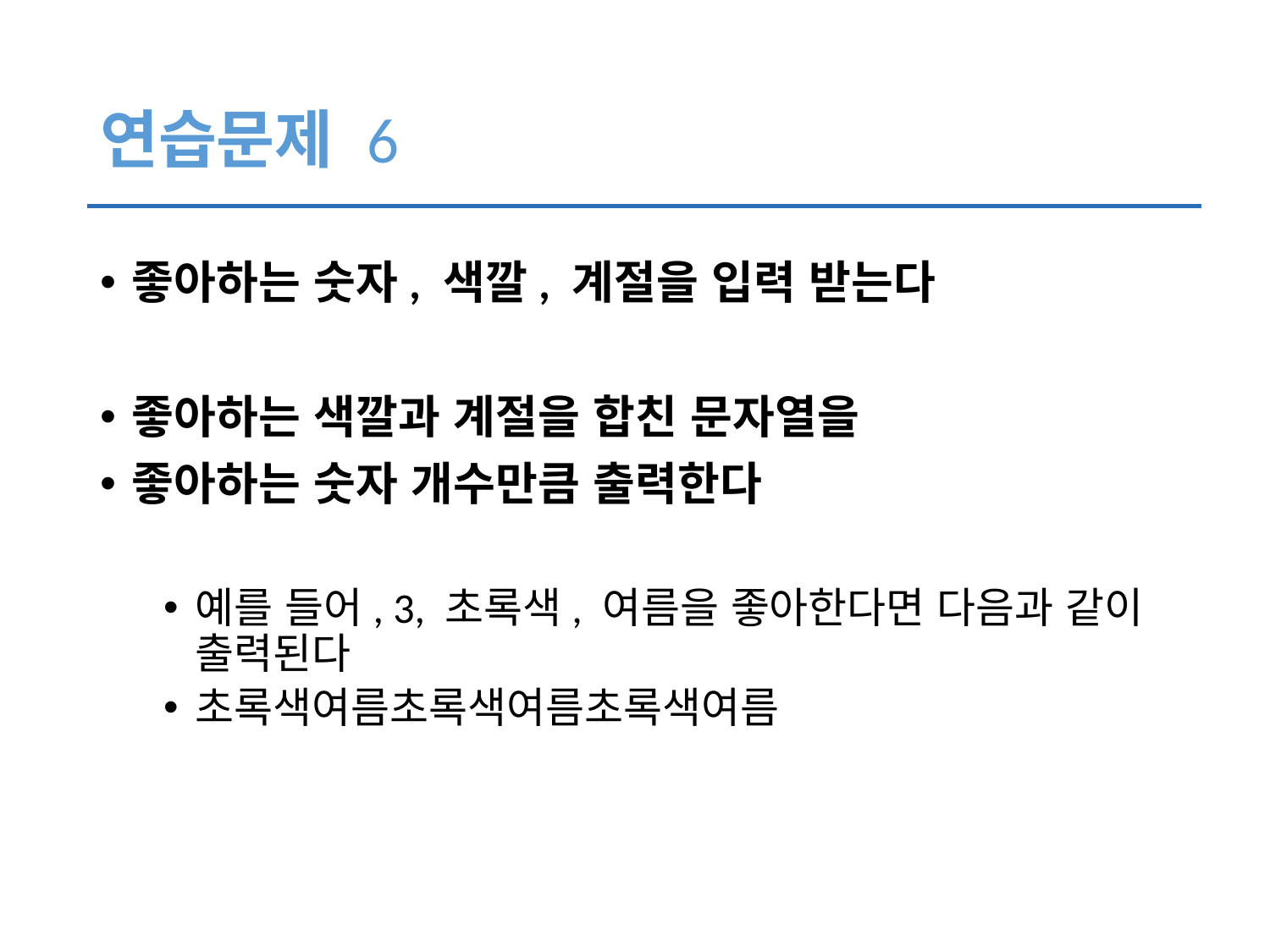

# 연습문제 6
좋아하는 숫자, 색깔, 계절을 입력 받는다

좋아하는 색깔과 계절을 합친 문자열을
좋아하는 숫자 개수만큼 출력한다

예를 들어, 3, 초록색, 여름을 좋아한다면 다음과 같이 출력된다
초록색여름초록색여름초록색여름